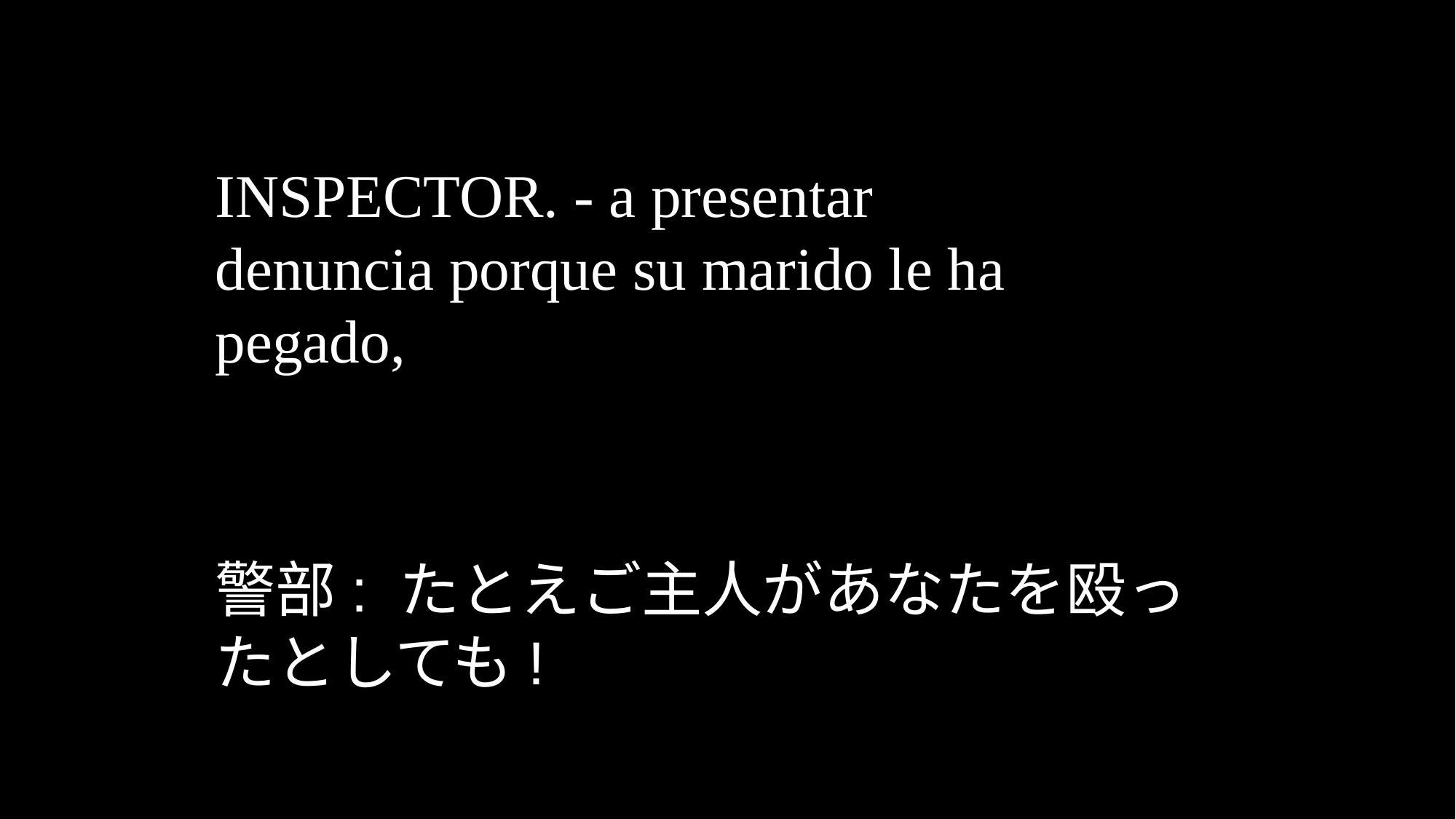

INSPECTOR. - a presentar denuncia porque su marido le ha pegado,

警部: たとえご主人があなたを殴ったとしても!